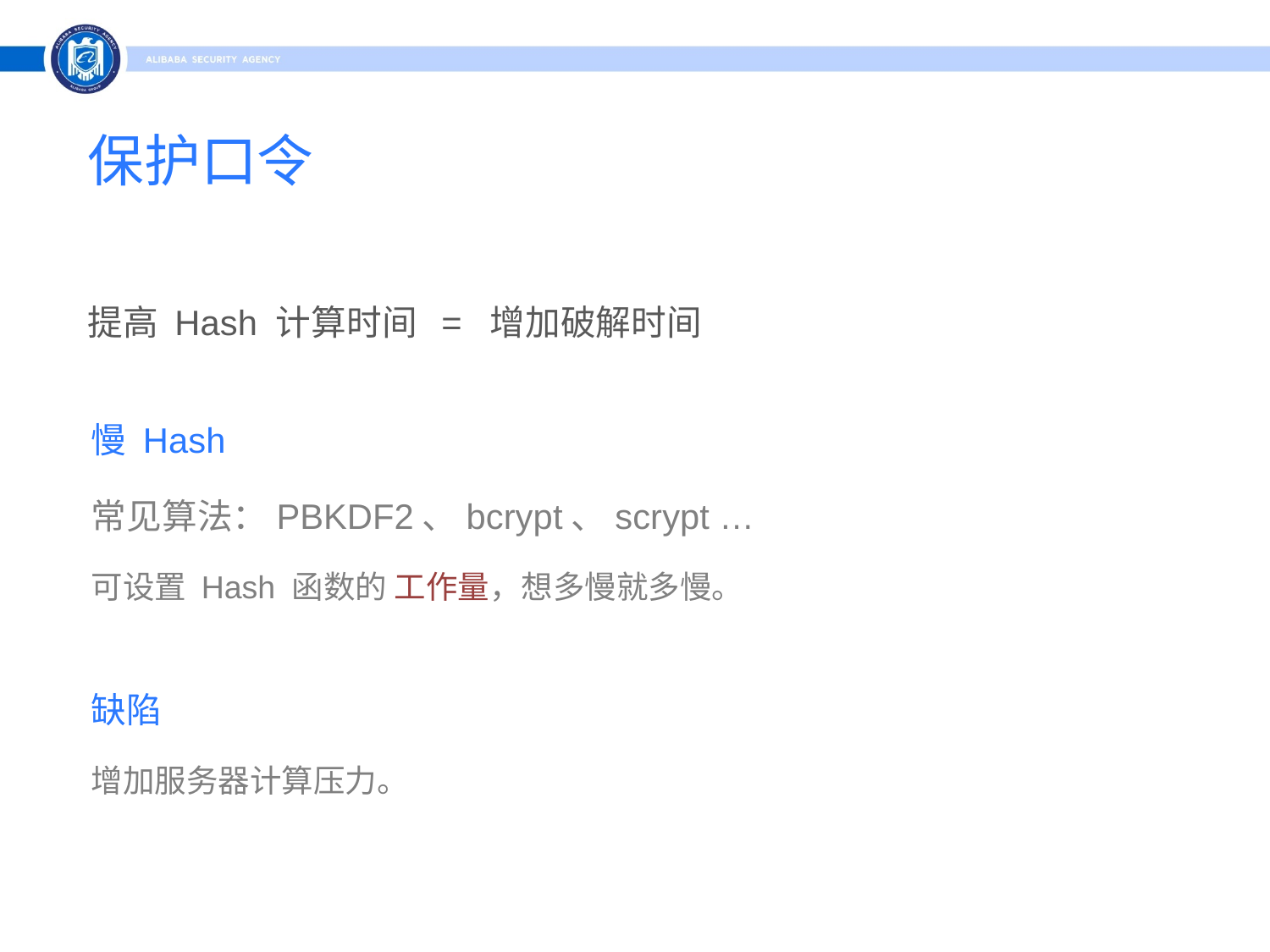

保护口令
提高 Hash 计算时间  =  增加破解时间
慢 Hash
常见算法：PBKDF2、bcrypt、scrypt …
可设置 Hash 函数的 工作量，想多慢就多慢。
缺陷
增加服务器计算压力。